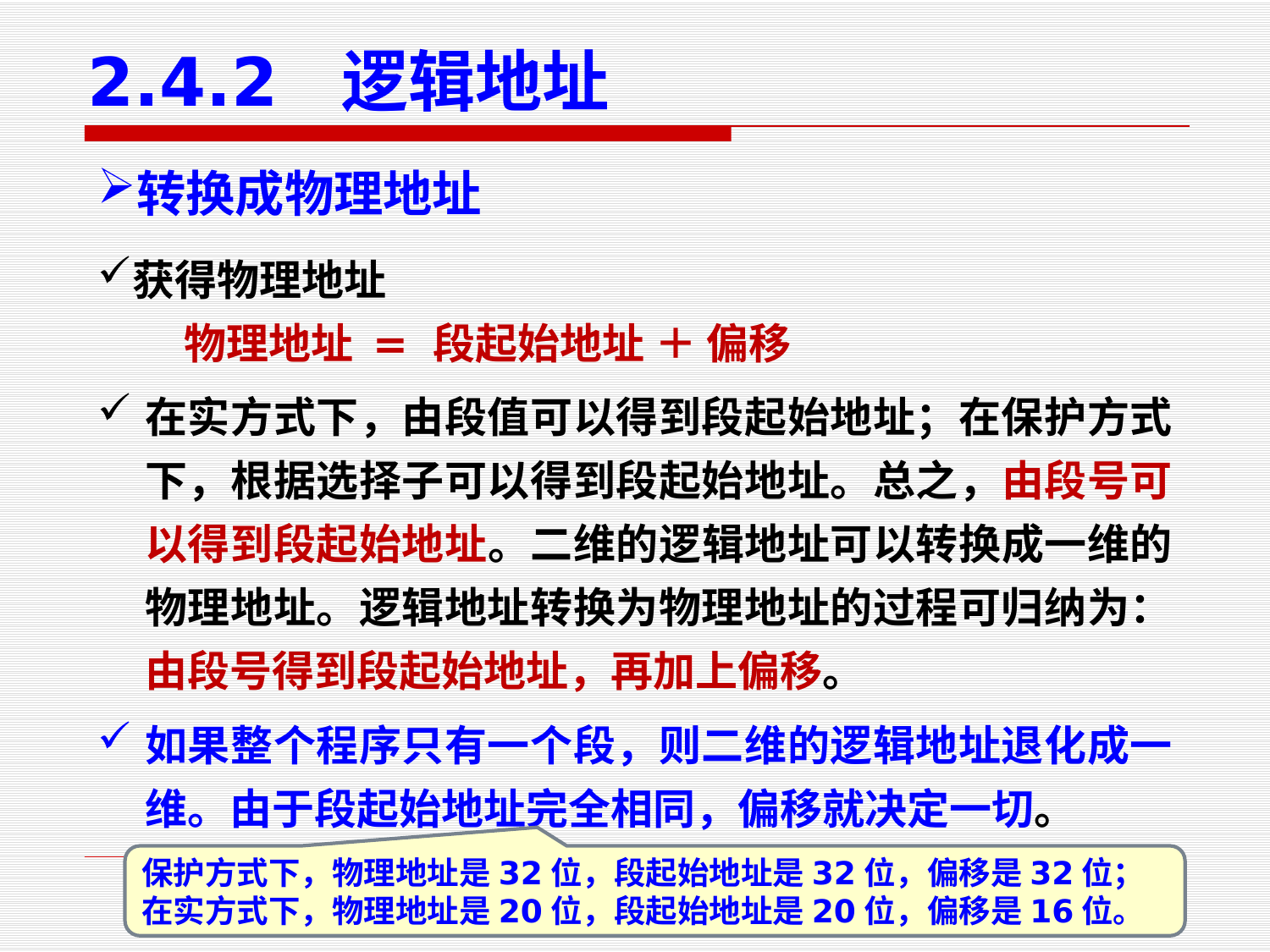

# 2.4.2  逻辑地址
转换成物理地址
获得物理地址
        物理地址 = 段起始地址 ＋ 偏移
在实方式下，由段值可以得到段起始地址；在保护方式下，根据选择子可以得到段起始地址。总之，由段号可以得到段起始地址。二维的逻辑地址可以转换成一维的物理地址。逻辑地址转换为物理地址的过程可归纳为：由段号得到段起始地址，再加上偏移。
如果整个程序只有一个段，则二维的逻辑地址退化成一维。由于段起始地址完全相同，偏移就决定一切。

保护方式下，物理地址是32位，段起始地址是32位，偏移是32位；
在实方式下，物理地址是20位，段起始地址是20位，偏移是16位。